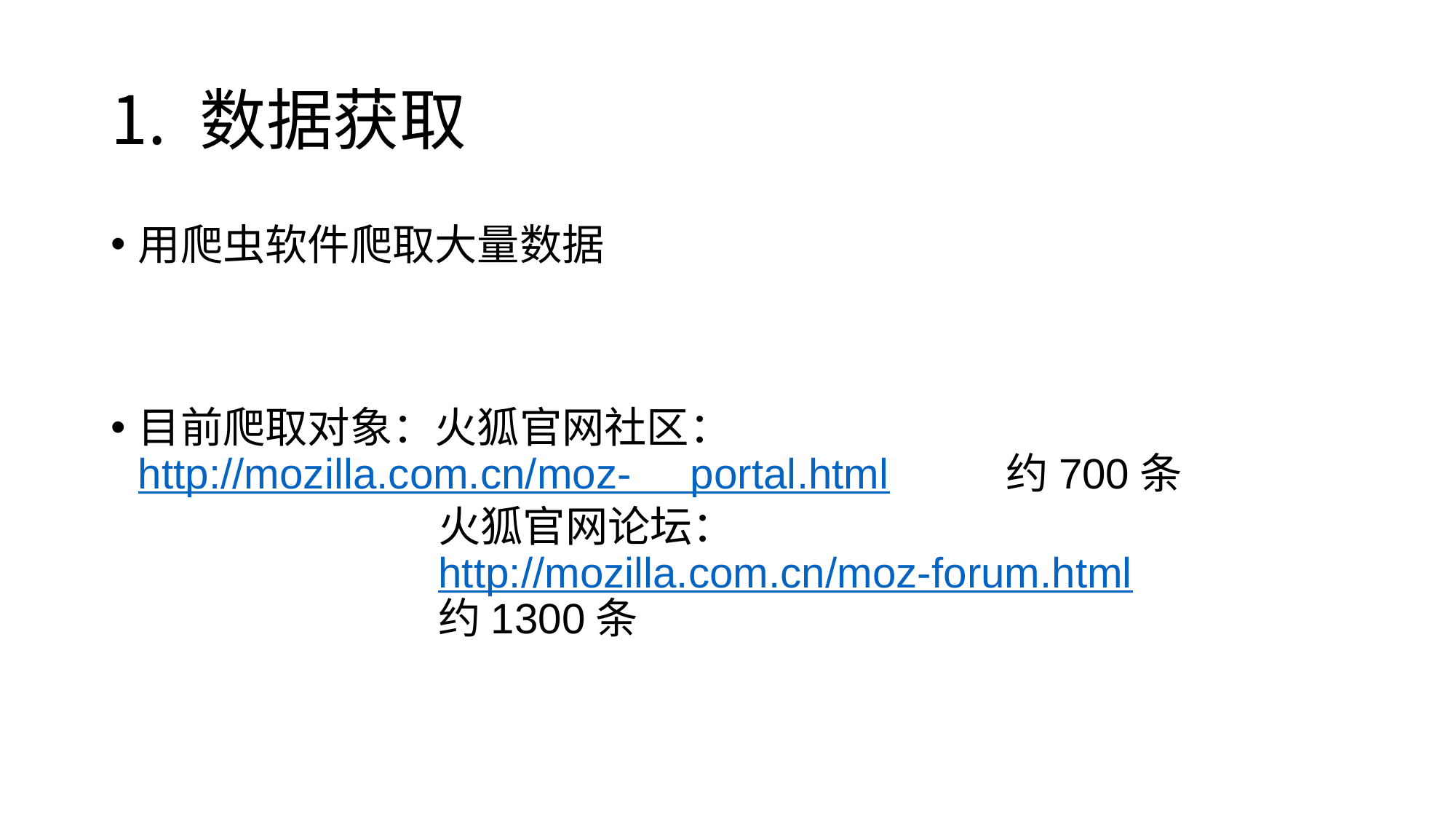

# 数据获取
用爬虫软件爬取大量数据

目前爬取对象：火狐官网社区：http://mozilla.com.cn/moz-	     			portal.html         约700条
火狐官网论坛：http://mozilla.com.cn/moz-forum.html		约1300条